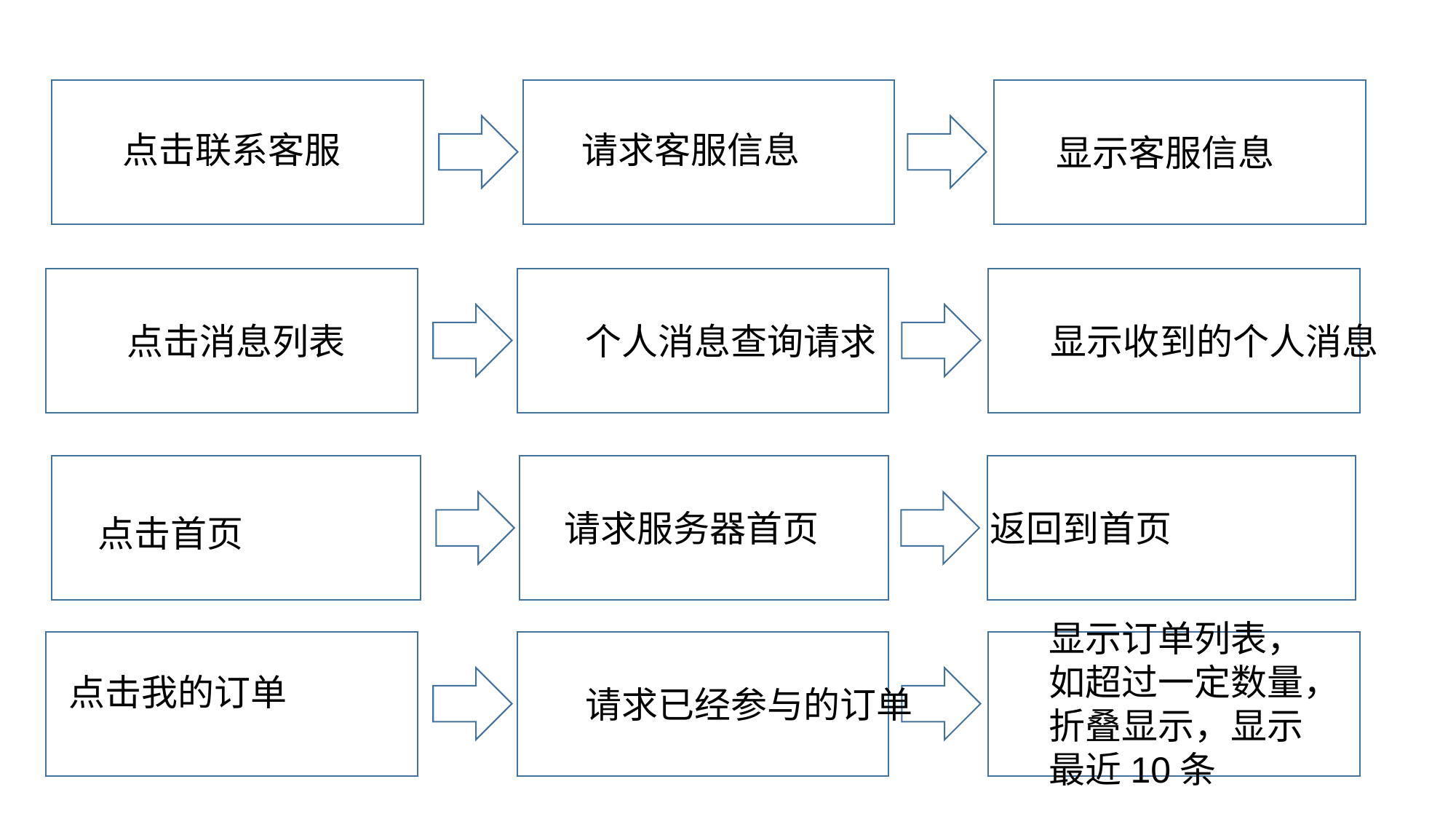

点击联系客服
请求客服信息
显示客服信息

点击消息列表
个人消息查询请求
显示收到的个人消息

请求服务器首页
返回到首页
点击首页
显示订单列表，如超过一定数量，折叠显示，显示最近10条

点击我的订单

请求已经参与的订单